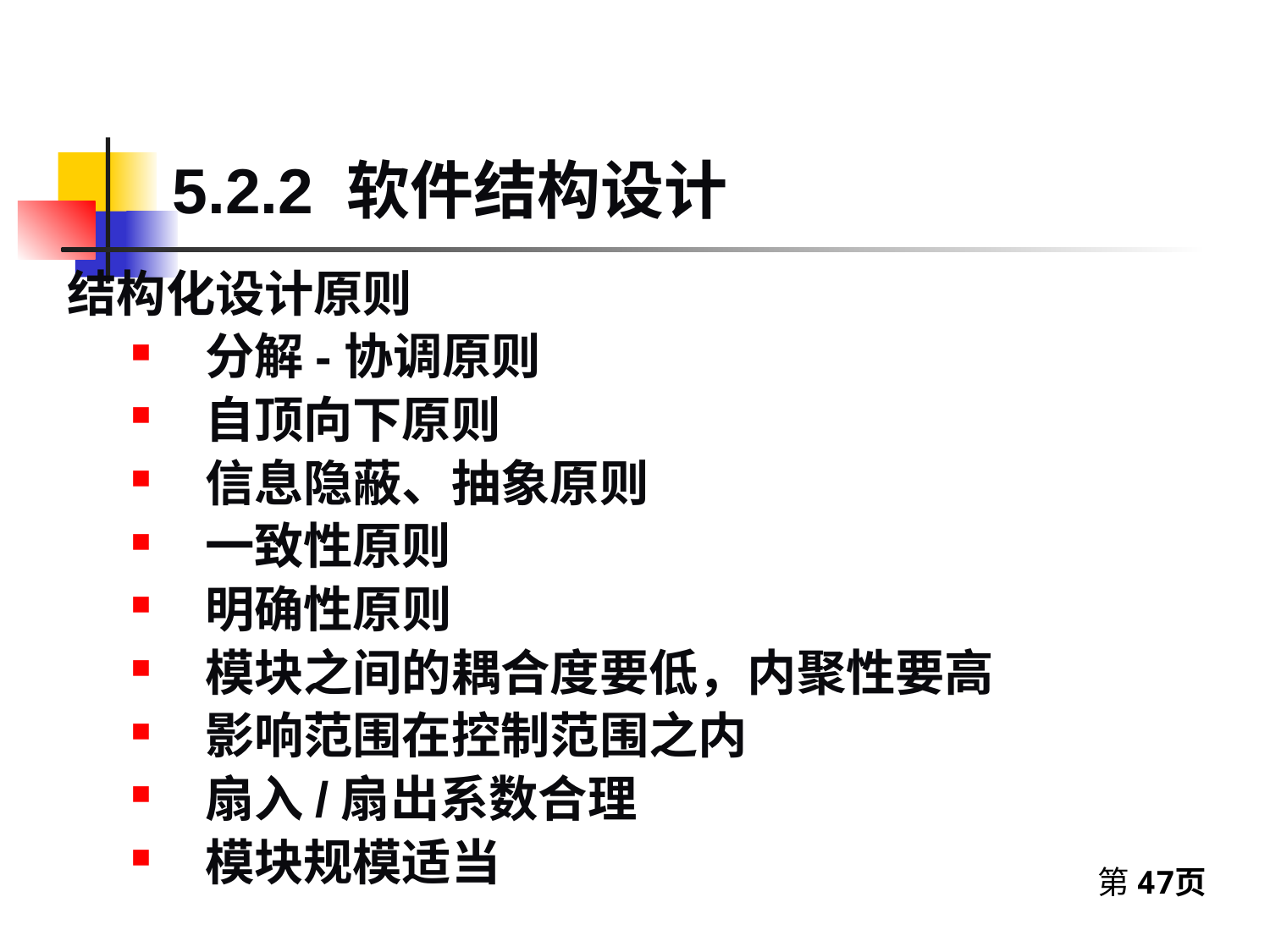

# 5.2.2 软件结构设计
结构化设计原则
分解-协调原则
自顶向下原则
信息隐蔽、抽象原则
一致性原则
明确性原则
模块之间的耦合度要低，内聚性要高
影响范围在控制范围之内
扇入/扇出系数合理
模块规模适当